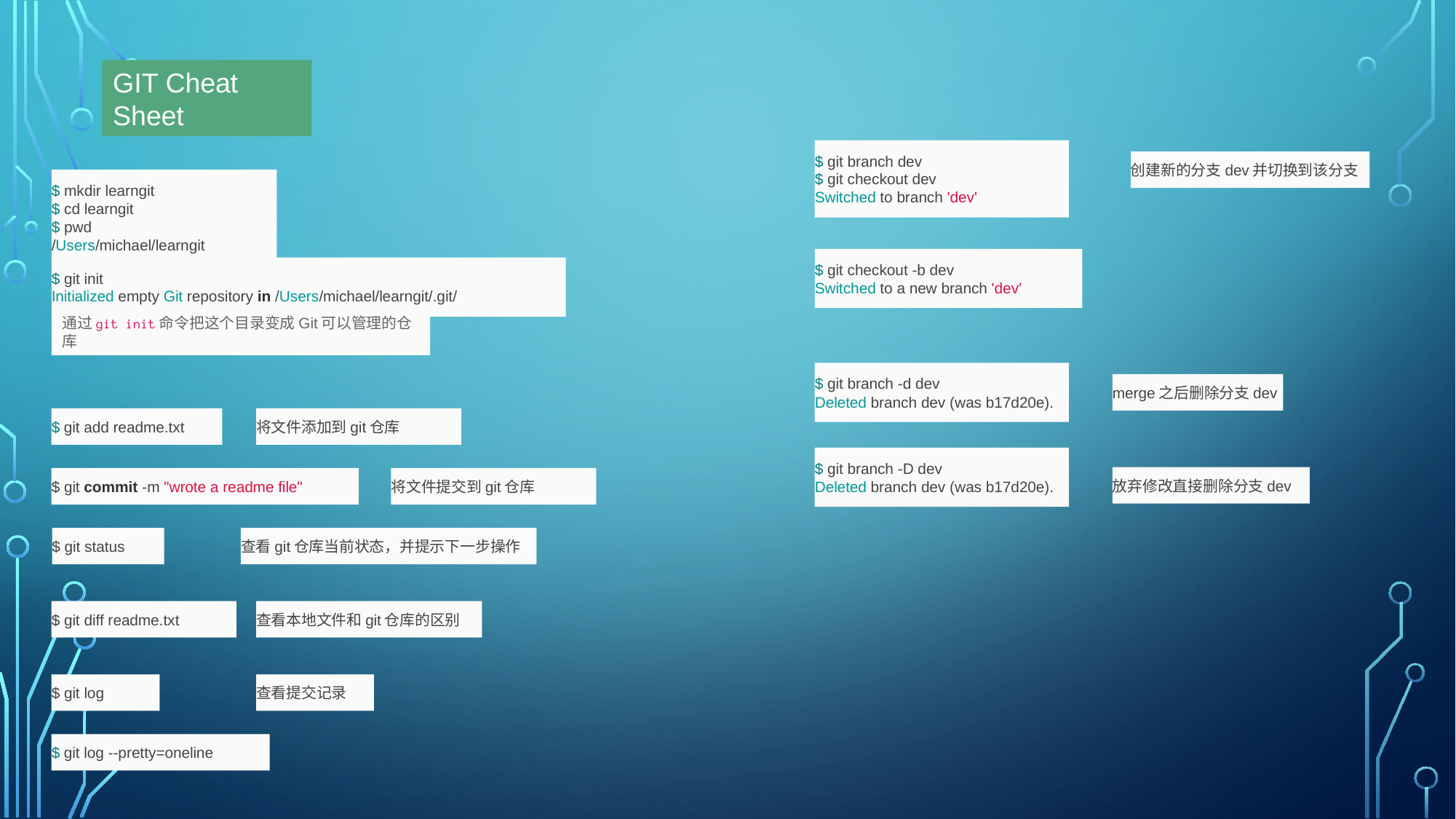

GIT Cheat Sheet
$ git branch dev
$ git checkout dev
Switched to branch 'dev'
创建新的分支dev并切换到该分支
$ mkdir learngit
$ cd learngit
$ pwd
/Users/michael/learngit
$ git checkout -b dev
Switched to a new branch 'dev'
$ git init
Initialized empty Git repository in /Users/michael/learngit/.git/
通过git init命令把这个目录变成Git可以管理的仓库
$ git branch -d dev
Deleted branch dev (was b17d20e).
merge之后删除分支dev
$ git add readme.txt
将文件添加到git仓库
$ git branch -D dev
Deleted branch dev (was b17d20e).
放弃修改直接删除分支dev
$ git commit -m "wrote a readme file"
将文件提交到git仓库
$ git status
查看git仓库当前状态，并提示下一步操作
$ git diff readme.txt
查看本地文件和git仓库的区别
查看提交记录
$ git log
$ git log --pretty=oneline